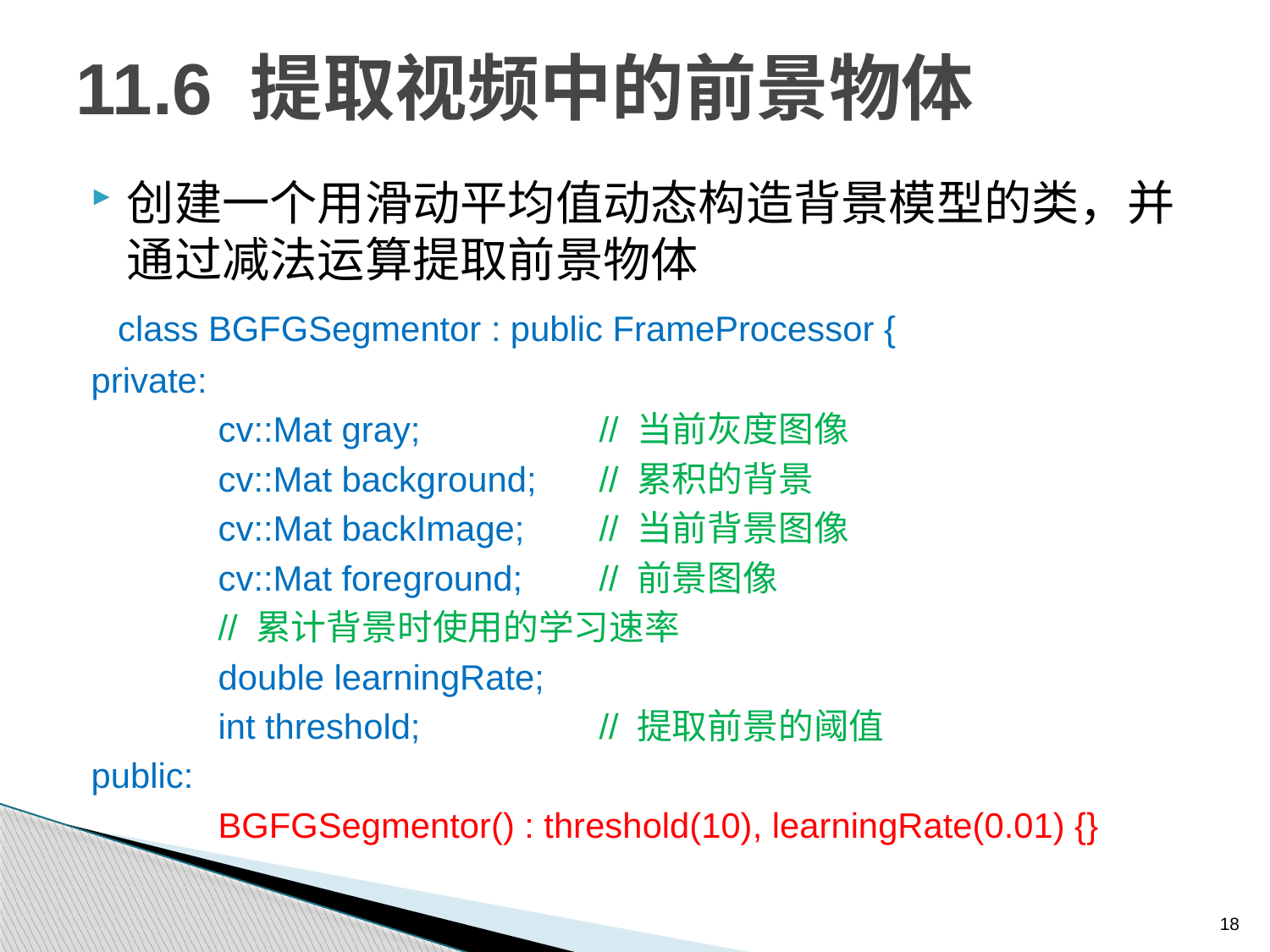

# 11.6 提取视频中的前景物体
创建一个用滑动平均值动态构造背景模型的类，并通过减法运算提取前景物体
  class BGFGSegmentor : public FrameProcessor {
private:
	cv::Mat gray;		// 当前灰度图像
	cv::Mat background;	// 累积的背景
	cv::Mat backImage;	// 当前背景图像
	cv::Mat foreground;	// 前景图像
	// 累计背景时使用的学习速率
	double learningRate;
	int threshold;		// 提取前景的阈值
public:
	BGFGSegmentor() : threshold(10), learningRate(0.01) {}
18